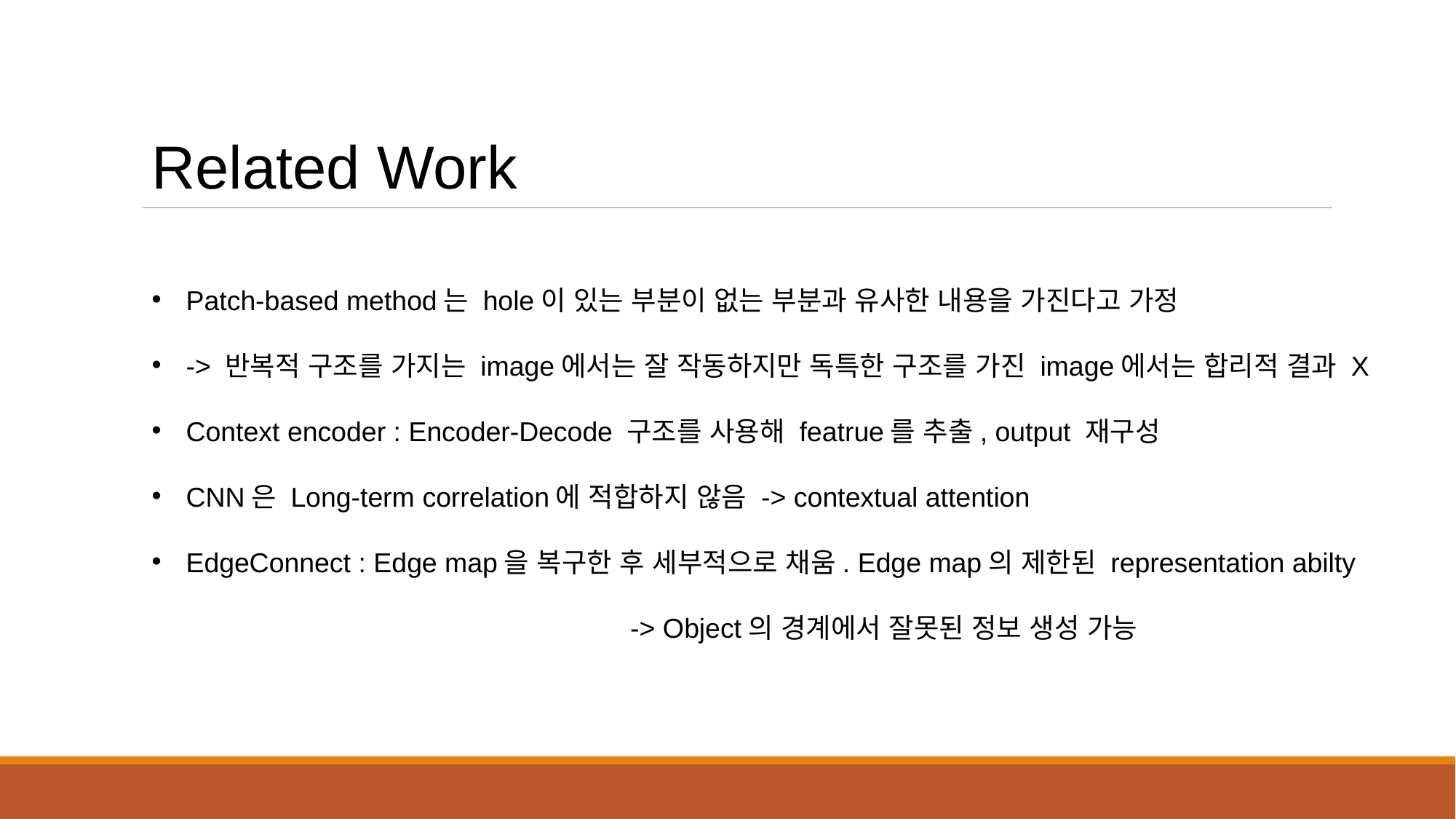

Related Work

Patch-based method는 hole이 있는 부분이 없는 부분과 유사한 내용을 가진다고 가정
-> 반복적 구조를 가지는 image에서는 잘 작동하지만 독특한 구조를 가진 image에서는 합리적 결과 X
Context encoder : Encoder-Decode 구조를 사용해 featrue를 추출, output 재구성
CNN은 Long-term correlation에 적합하지 않음 -> contextual attention
EdgeConnect : Edge map을 복구한 후 세부적으로 채움. Edge map의 제한된 representation abilty 				 -> Object의 경계에서 잘못된 정보 생성 가능